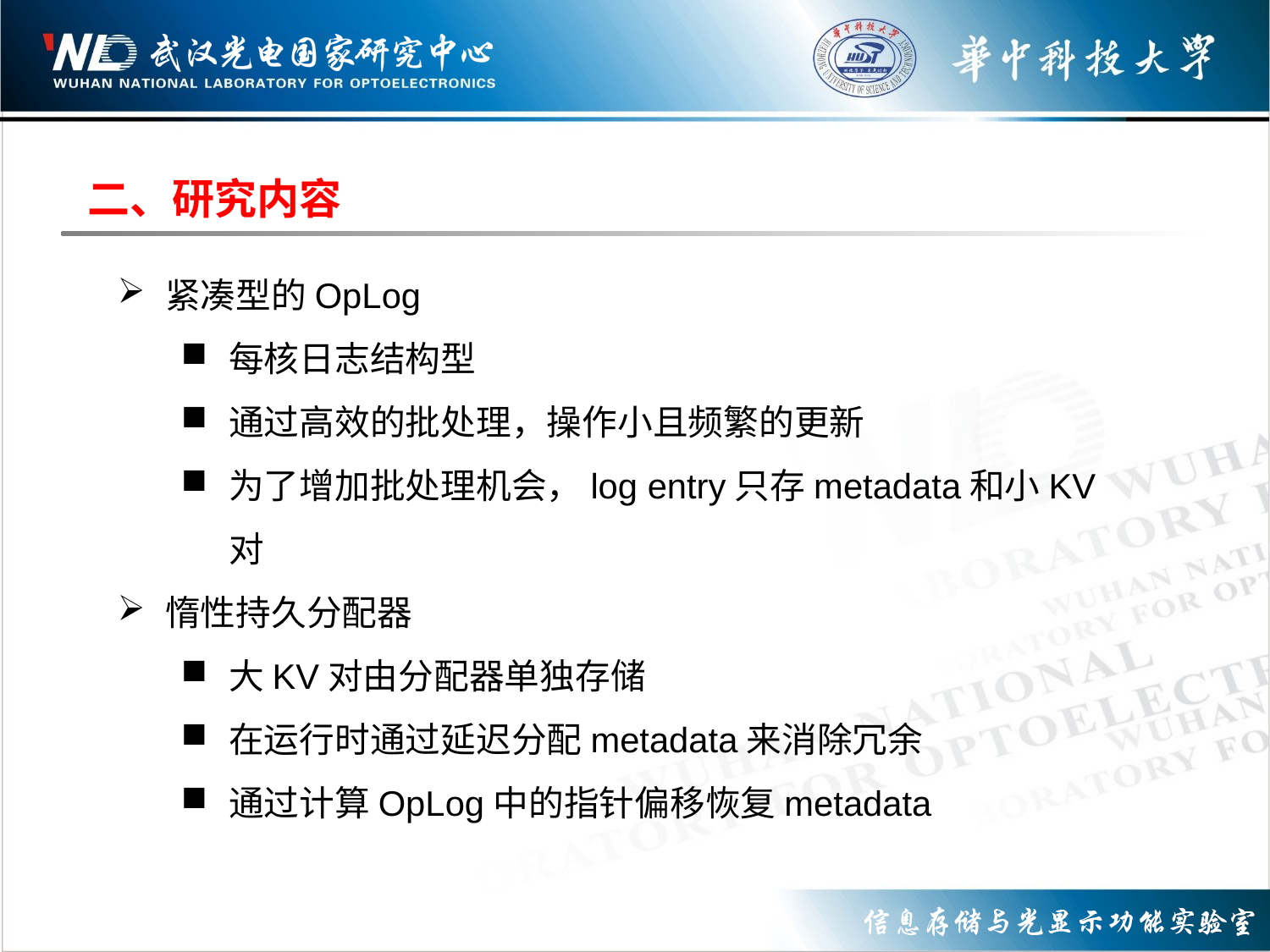

二、研究内容
紧凑型的OpLog
每核日志结构型
通过高效的批处理，操作小且频繁的更新
为了增加批处理机会，log entry只存metadata和小KV对
惰性持久分配器
大KV对由分配器单独存储
在运行时通过延迟分配metadata来消除冗余
通过计算OpLog中的指针偏移恢复metadata